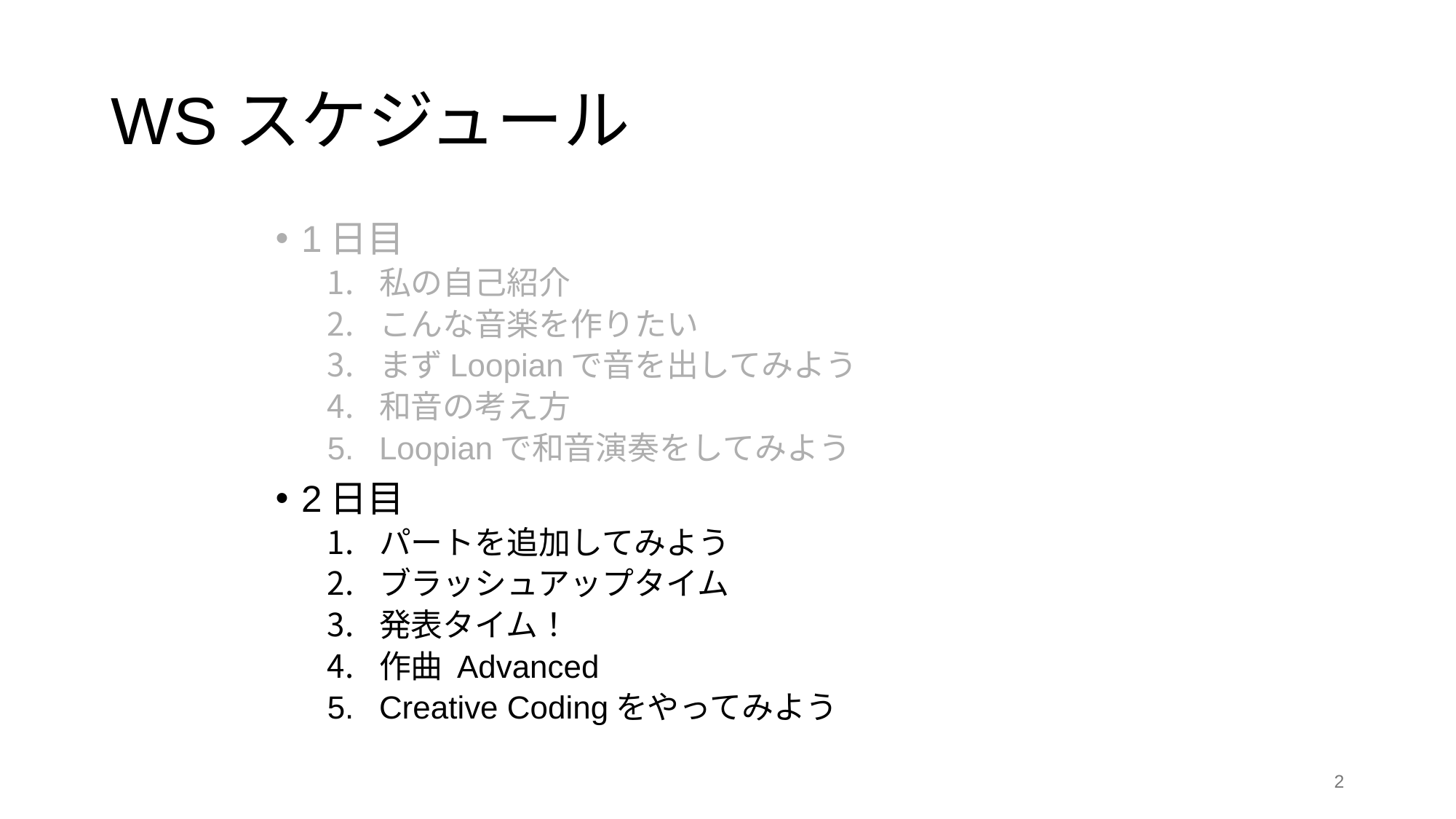

# WSスケジュール
1日目
私の自己紹介
こんな音楽を作りたい
まずLoopianで音を出してみよう
和音の考え方
Loopianで和音演奏をしてみよう
2日目
パートを追加してみよう
ブラッシュアップタイム
発表タイム！
作曲 Advanced
Creative Codingをやってみよう

2